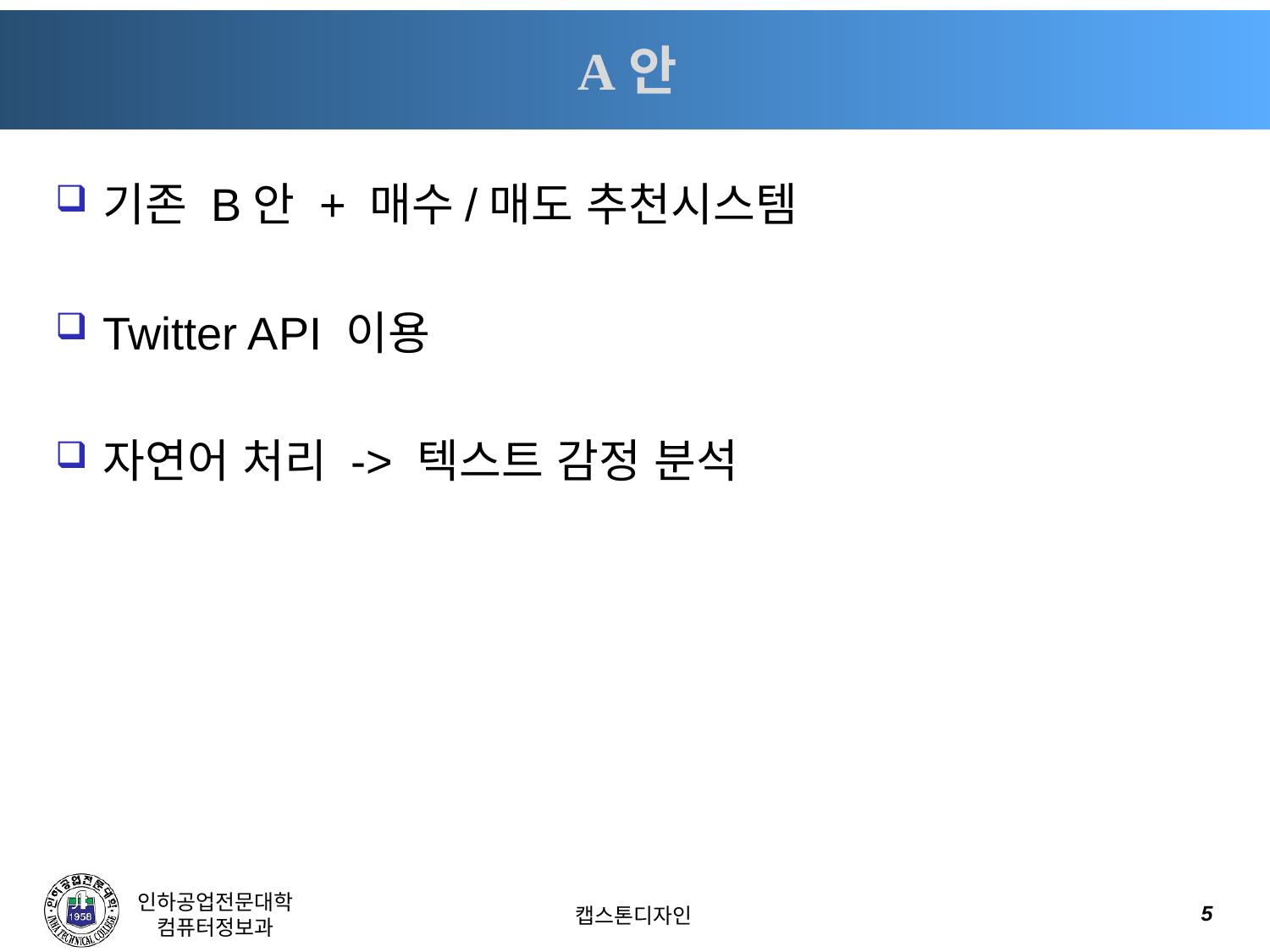

# A안
기존 B안 + 매수/매도 추천시스템

Twitter API 이용

자연어 처리 -> 텍스트 감정 분석